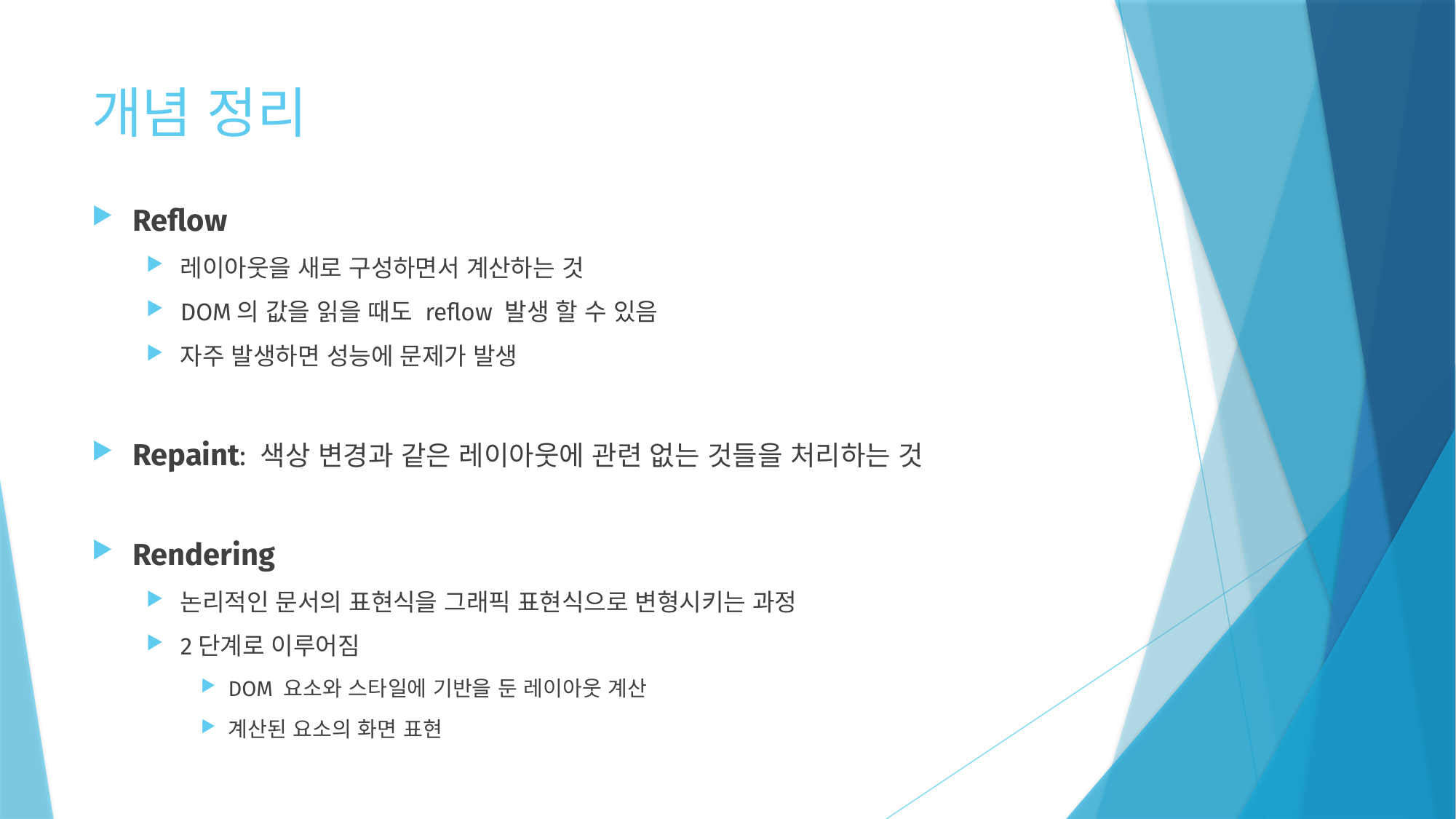

# 개념 정리
Reflow
레이아웃을 새로 구성하면서 계산하는 것
DOM의 값을 읽을 때도 reflow 발생 할 수 있음
자주 발생하면 성능에 문제가 발생

Repaint: 색상 변경과 같은 레이아웃에 관련 없는 것들을 처리하는 것

Rendering
논리적인 문서의 표현식을 그래픽 표현식으로 변형시키는 과정
2단계로 이루어짐
DOM 요소와 스타일에 기반을 둔 레이아웃 계산
계산된 요소의 화면 표현